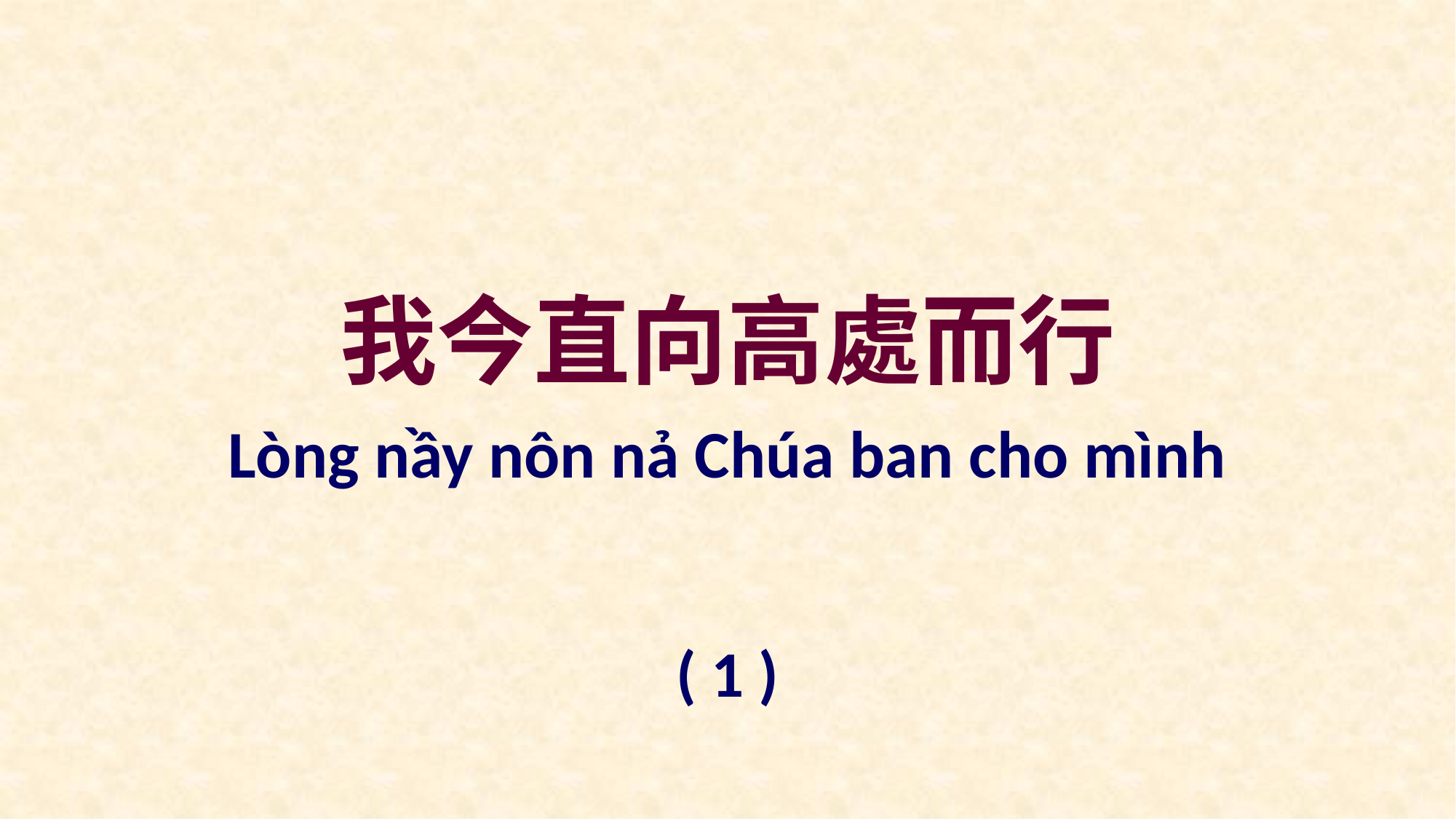

我今直向高處而行
Lòng nầy nôn nả Chúa ban cho mình
( 1 )